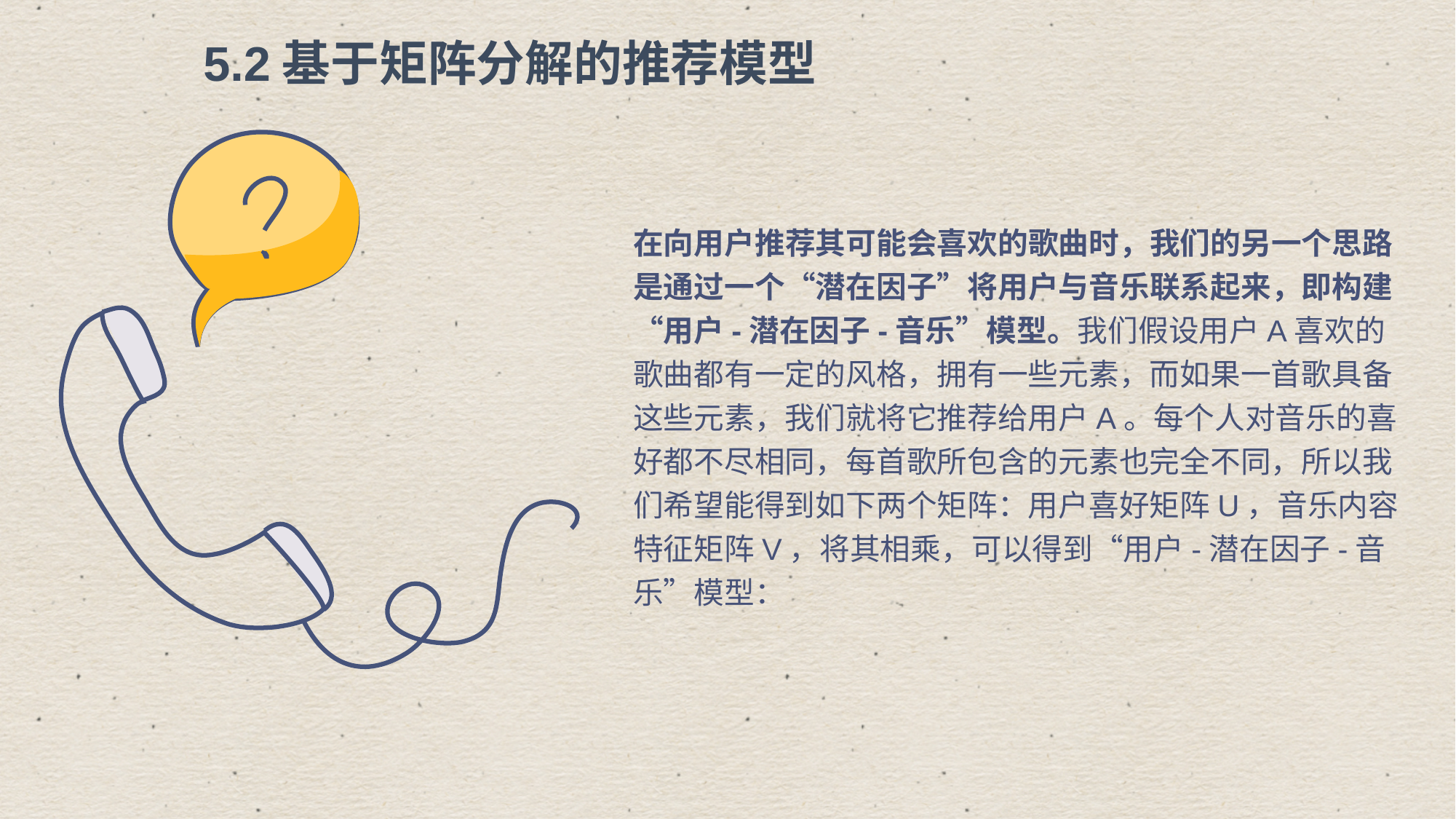

5.2基于矩阵分解的推荐模型

在向用户推荐其可能会喜欢的歌曲时，我们的另一个思路是通过一个“潜在因子”将用户与音乐联系起来，即构建“用户-潜在因子-音乐”模型。我们假设用户A喜欢的歌曲都有一定的风格，拥有一些元素，而如果一首歌具备这些元素，我们就将它推荐给用户A。每个人对音乐的喜好都不尽相同，每首歌所包含的元素也完全不同，所以我们希望能得到如下两个矩阵：用户喜好矩阵U，音乐内容特征矩阵V，将其相乘，可以得到“用户-潜在因子-音乐”模型：